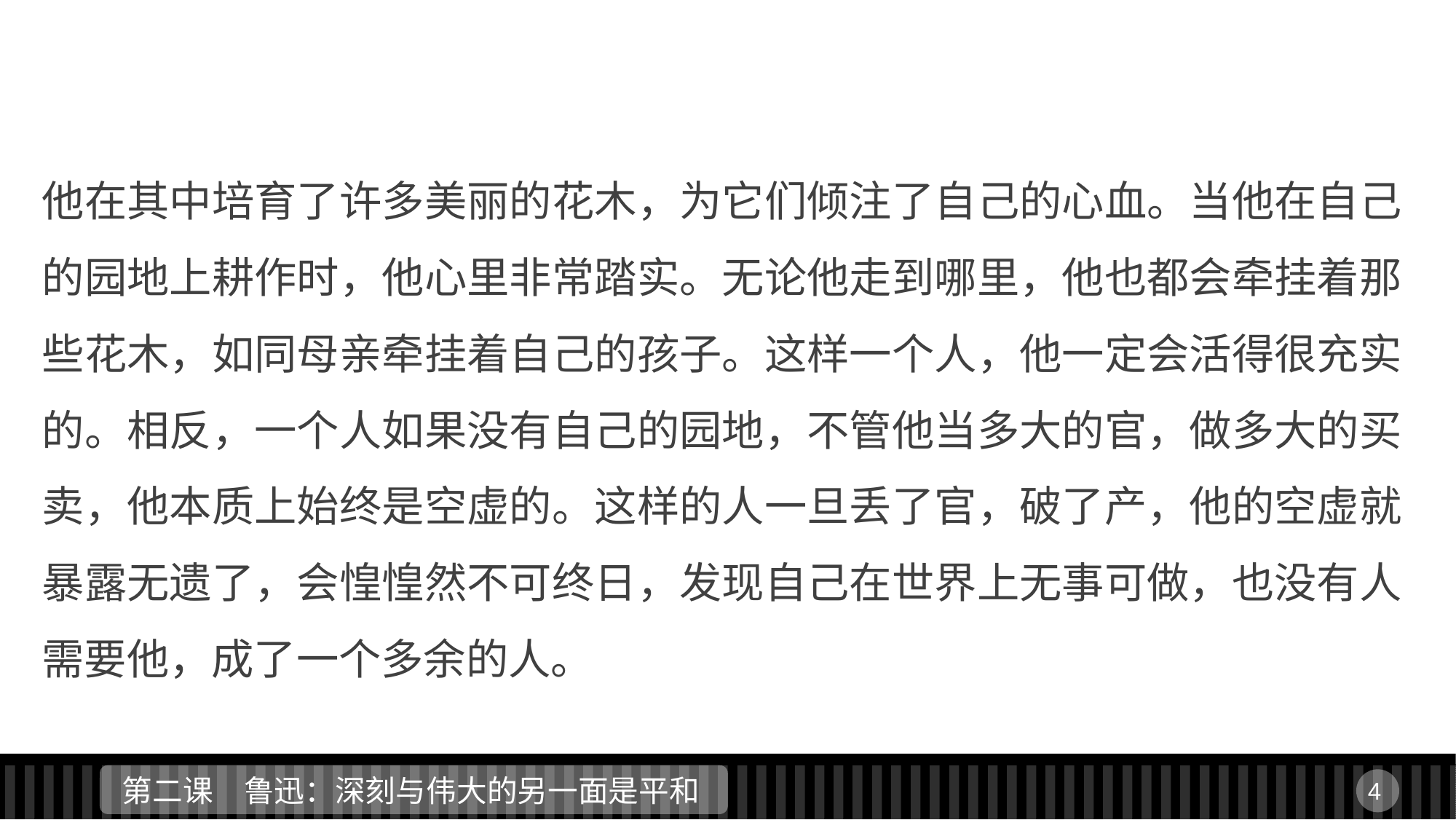

他在其中培育了许多美丽的花木，为它们倾注了自己的心血。当他在自己的园地上耕作时，他心里非常踏实。无论他走到哪里，他也都会牵挂着那些花木，如同母亲牵挂着自己的孩子。这样一个人，他一定会活得很充实的。相反，一个人如果没有自己的园地，不管他当多大的官，做多大的买卖，他本质上始终是空虚的。这样的人一旦丢了官，破了产，他的空虚就暴露无遗了，会惶惶然不可终日，发现自己在世界上无事可做，也没有人需要他，成了一个多余的人。